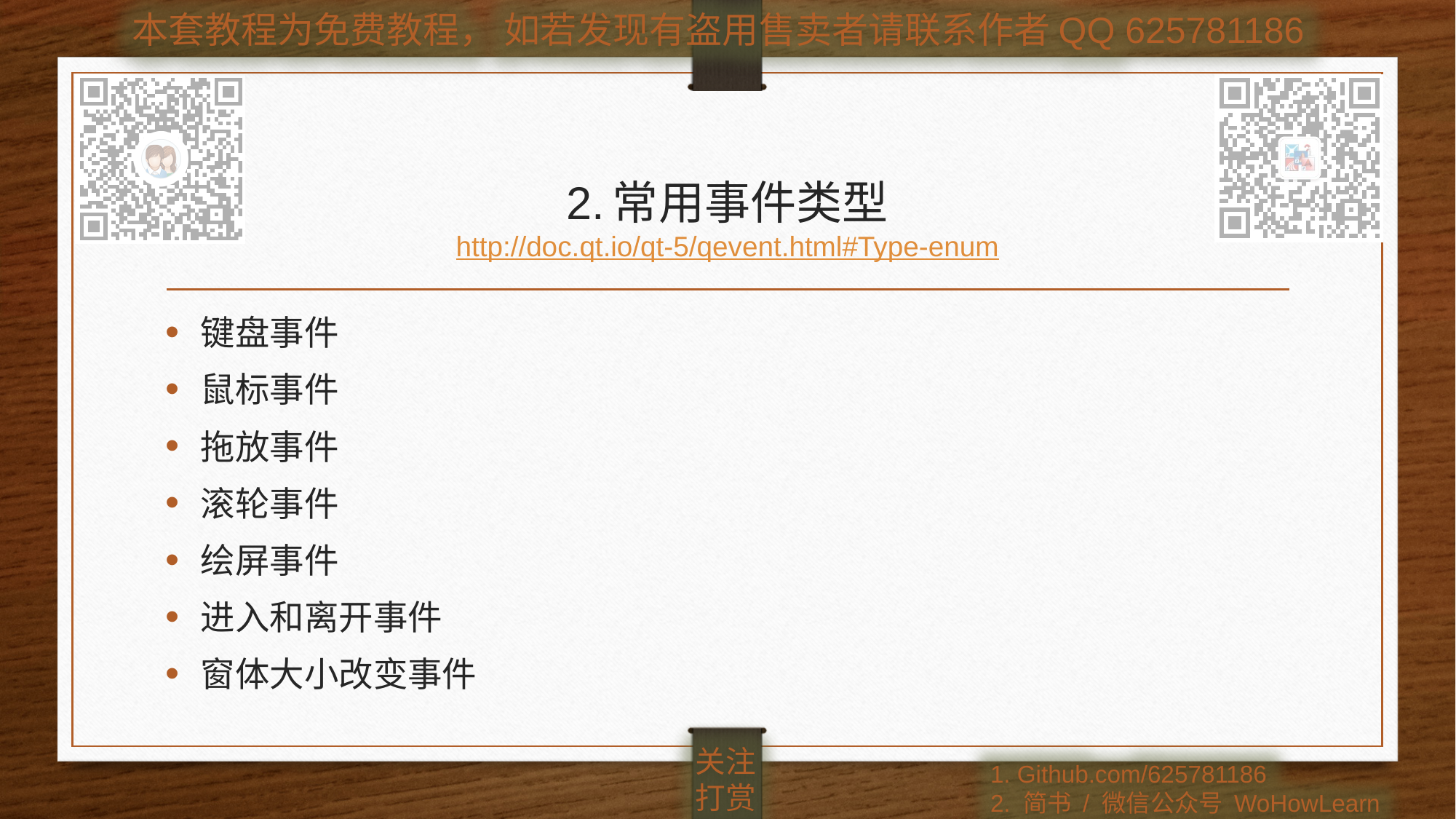

# 2.常用事件类型 http://doc.qt.io/qt-5/qevent.html#Type-enum
键盘事件
鼠标事件
拖放事件
滚轮事件
绘屏事件
进入和离开事件
窗体大小改变事件